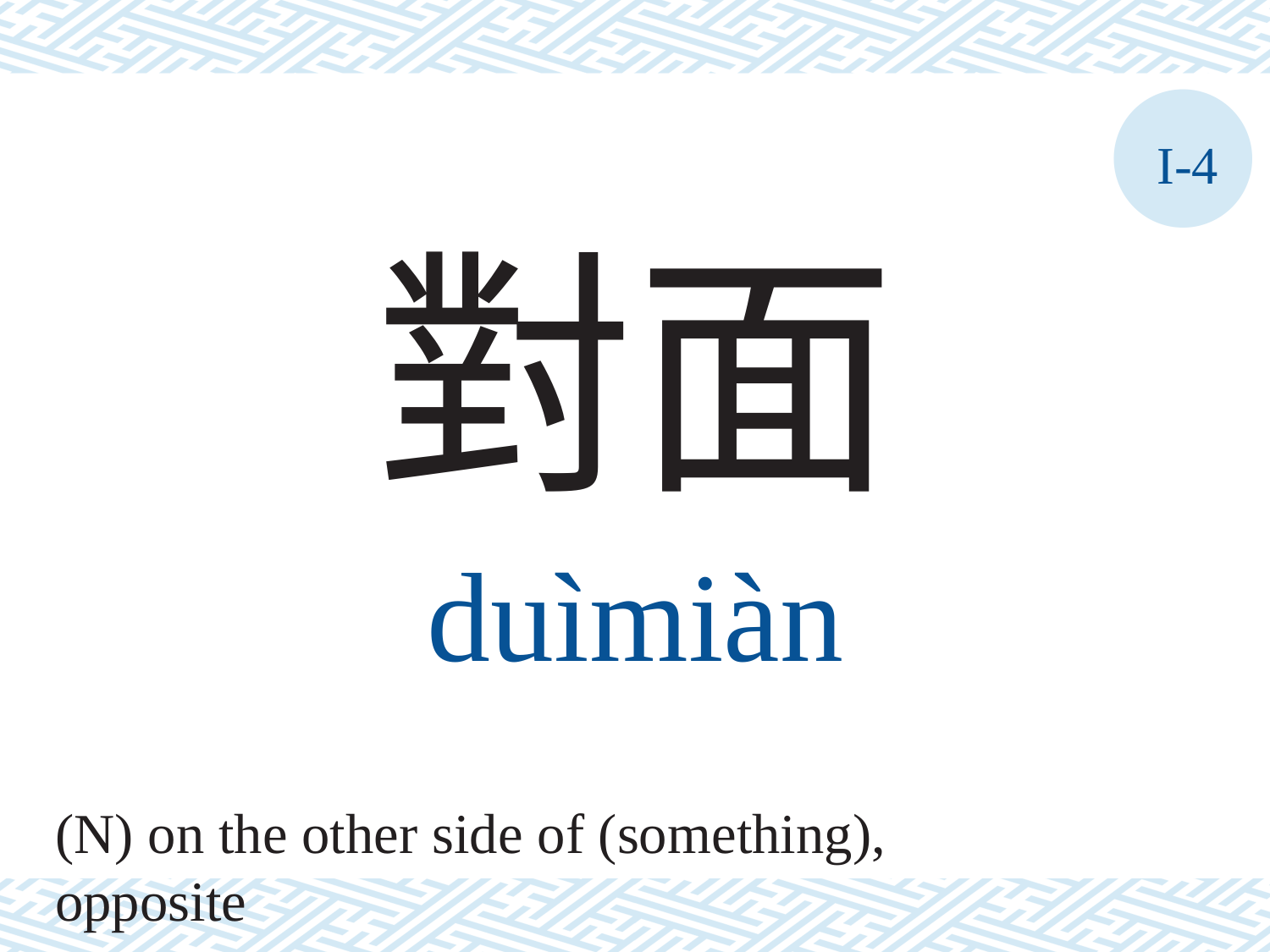

I-4
對面
duìmiàn
(N) on the other side of (something), opposite